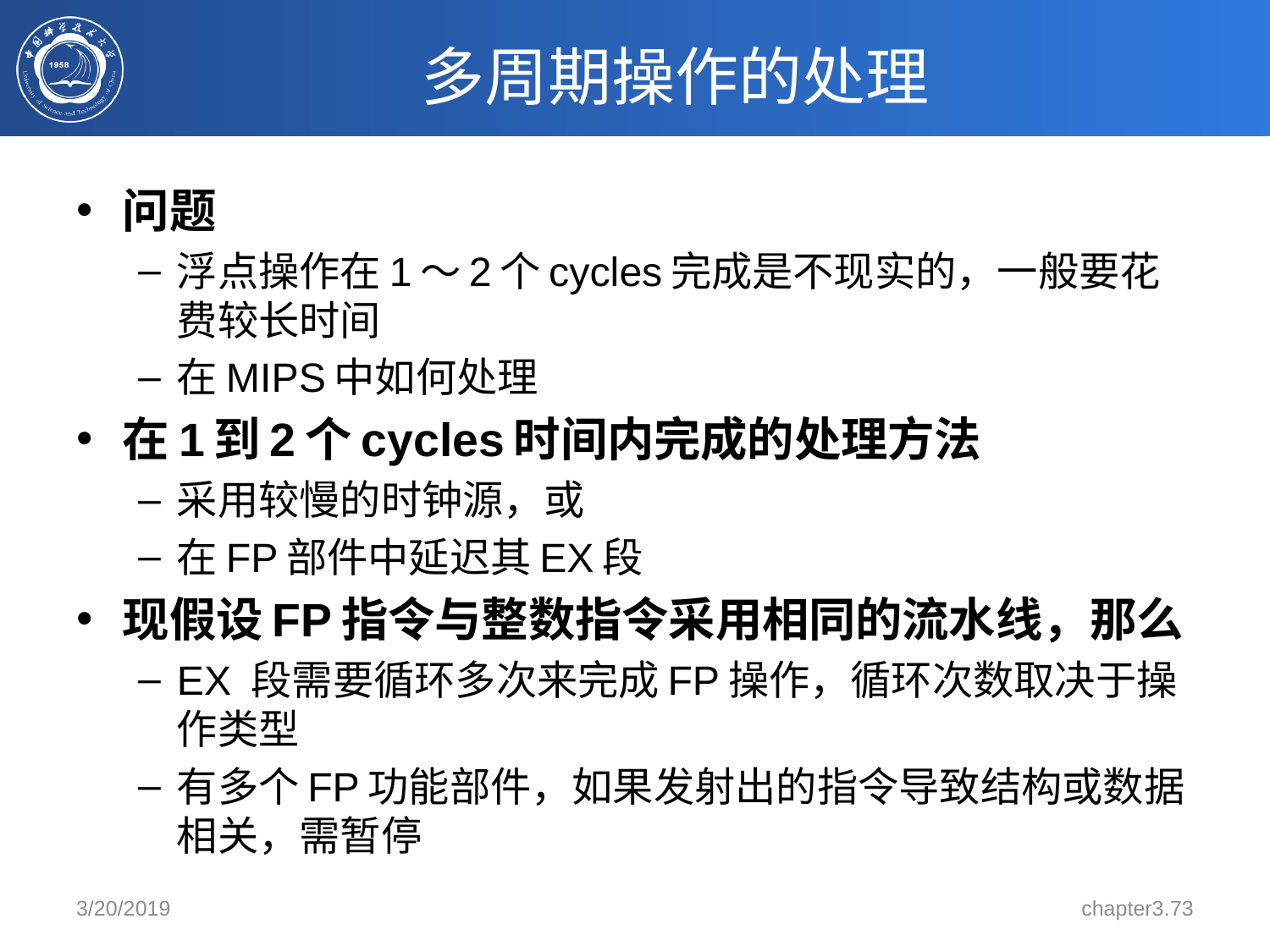

# 多周期操作的处理
问题
浮点操作在1～2个cycles完成是不现实的，一般要花费较长时间
在MIPS中如何处理
在1到2个cycles时间内完成的处理方法
采用较慢的时钟源，或
在FP部件中延迟其EX段
现假设FP指令与整数指令采用相同的流水线，那么
EX 段需要循环多次来完成FP操作，循环次数取决于操作类型
有多个FP功能部件，如果发射出的指令导致结构或数据相关，需暂停
3/20/2019
chapter3.73